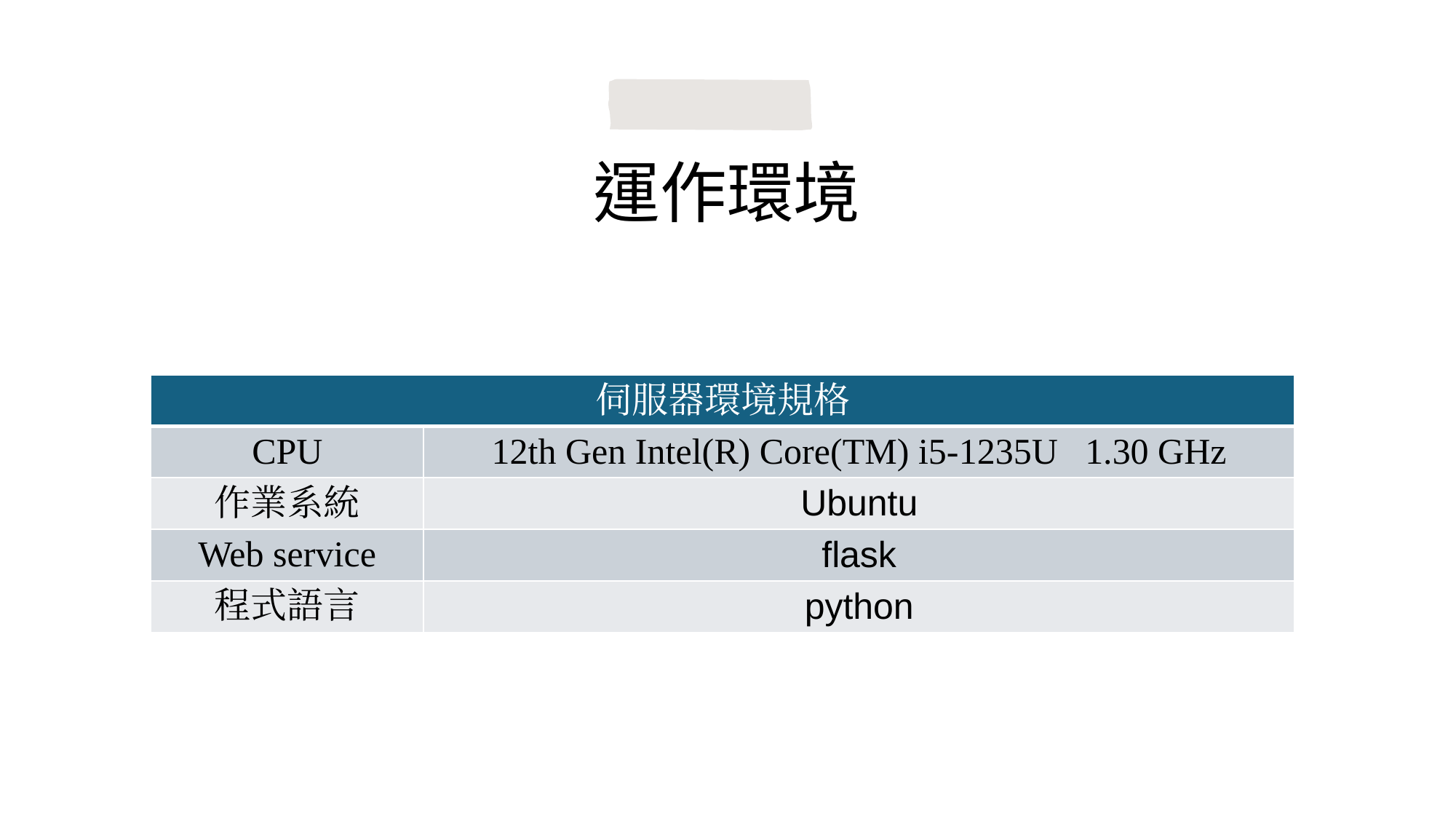

運作環境
| 伺服器環境規格 |  |
| --- | --- |
| CPU | 12th Gen Intel(R) Core(TM) i5-1235U 1.30 GHz |
| 作業系統 | Ubuntu |
| Web service | flask |
| 程式語言 | python |